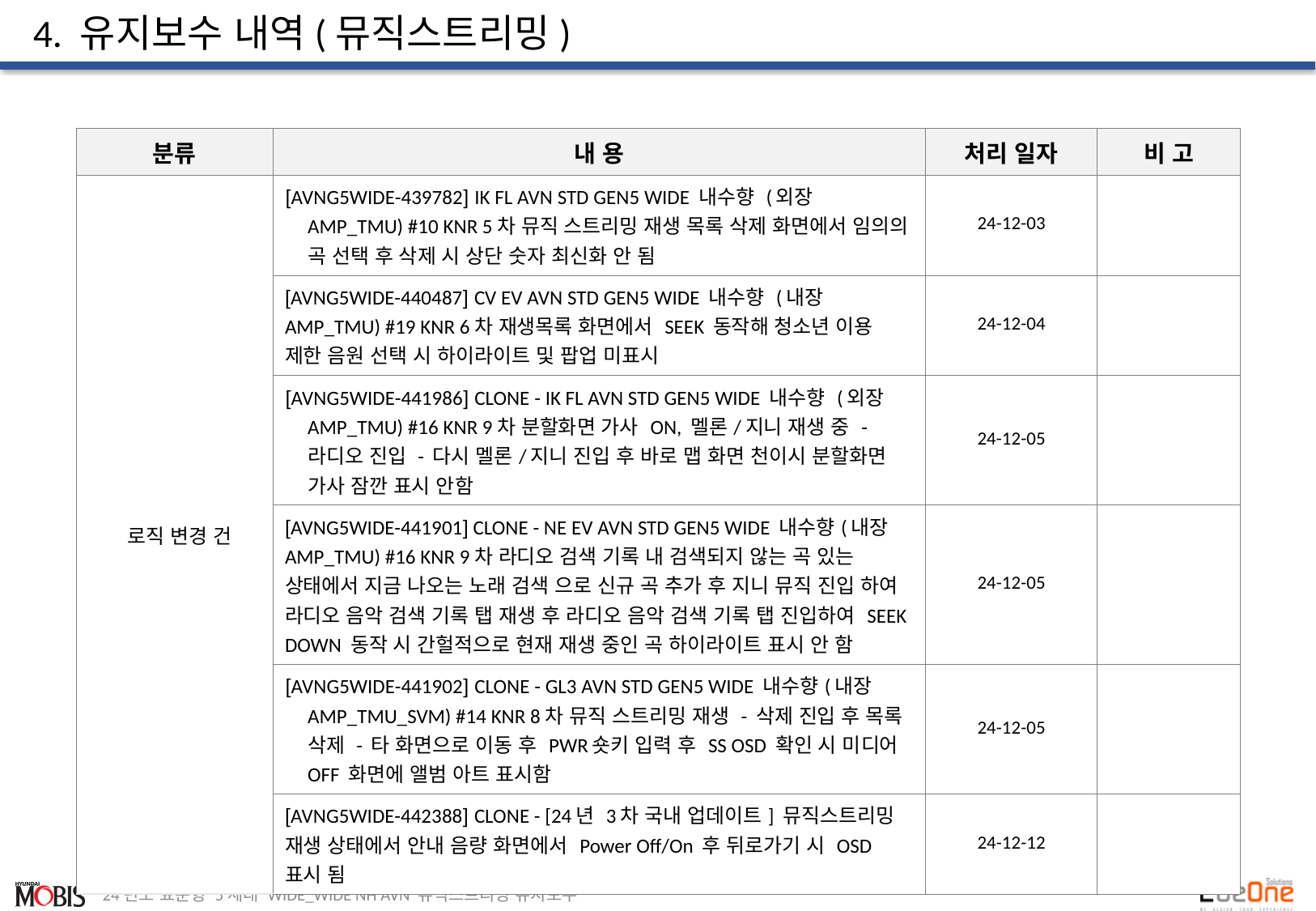

# 4. 유지보수 내역(뮤직스트리밍)
| 분류 | 내 용 | 처리 일자 | 비 고 |
| --- | --- | --- | --- |
| 로직 변경 건 | [AVNG5WIDE-439782] IK FL AVN STD GEN5 WIDE 내수향 (외장AMP\_TMU) #10 KNR 5차 뮤직 스트리밍 재생 목록 삭제 화면에서 임의의 곡 선택 후 삭제 시 상단 숫자 최신화 안 됨 | 24-12-03 |  |
|  | [AVNG5WIDE-440487] CV EV AVN STD GEN5 WIDE 내수향 (내장AMP\_TMU) #19 KNR 6차 재생목록 화면에서 SEEK 동작해 청소년 이용 제한 음원 선택 시 하이라이트 및 팝업 미표시 | 24-12-04 |  |
|  | [AVNG5WIDE-441986] CLONE - IK FL AVN STD GEN5 WIDE 내수향 (외장AMP\_TMU) #16 KNR 9차 분할화면 가사 ON, 멜론/지니 재생 중 - 라디오 진입 - 다시 멜론/지니 진입 후 바로 맵 화면 천이시 분할화면 가사 잠깐 표시 안함 | 24-12-05 |  |
|  | [AVNG5WIDE-441901] CLONE - NE EV AVN STD GEN5 WIDE 내수향(내장AMP\_TMU) #16 KNR 9차 라디오 검색 기록 내 검색되지 않는 곡 있는 상태에서 지금 나오는 노래 검색 으로 신규 곡 추가 후 지니 뮤직 진입 하여 라디오 음악 검색 기록 탭 재생 후 라디오 음악 검색 기록 탭 진입하여 SEEK DOWN 동작 시 간헐적으로 현재 재생 중인 곡 하이라이트 표시 안 함 | 24-12-05 |  |
|  | [AVNG5WIDE-441902] CLONE - GL3 AVN STD GEN5 WIDE 내수향(내장AMP\_TMU\_SVM) #14 KNR 8차 뮤직 스트리밍 재생 - 삭제 진입 후 목록 삭제 - 타 화면으로 이동 후 PWR숏키 입력 후 SS OSD 확인 시 미디어 OFF 화면에 앨범 아트 표시함 | 24-12-05 |  |
|  | [AVNG5WIDE-442388] CLONE - [24년 3차 국내 업데이트] 뮤직스트리밍 재생 상태에서 안내 음량 화면에서 Power Off/On 후 뒤로가기 시 OSD 표시 됨 | 24-12-12 |  |
24년도 표준형 5세대 WIDE_WIDE NH AVN 뮤직스트리밍 유지보수